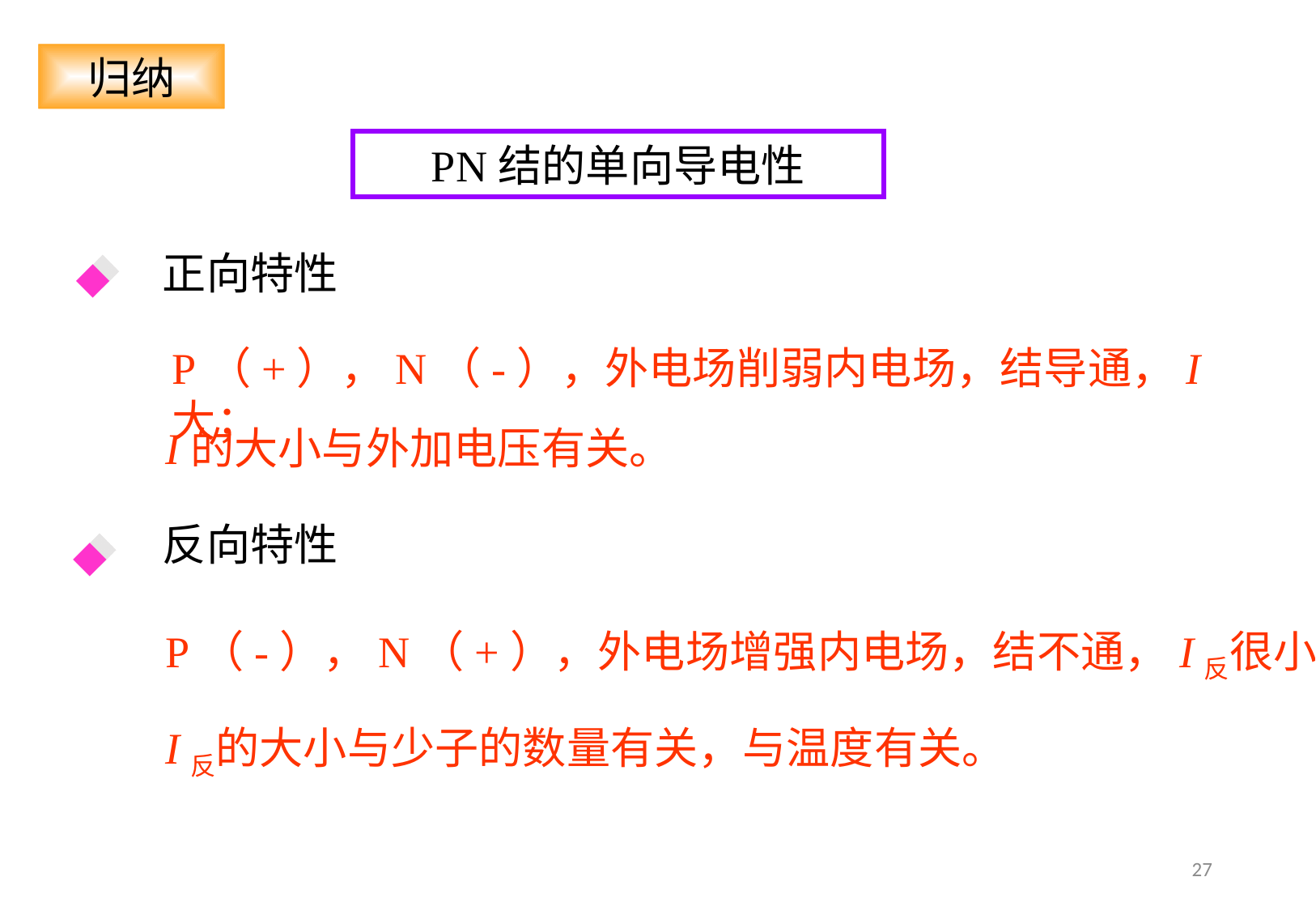

归纳
PN结的单向导电性
正向特性
◆
P（+），N（-），外电场削弱内电场，结导通，I大；
I的大小与外加电压有关。
反向特性
◆
P（-），N（+），外电场增强内电场，结不通，I反很小；
I反的大小与少子的数量有关，与温度有关。
27